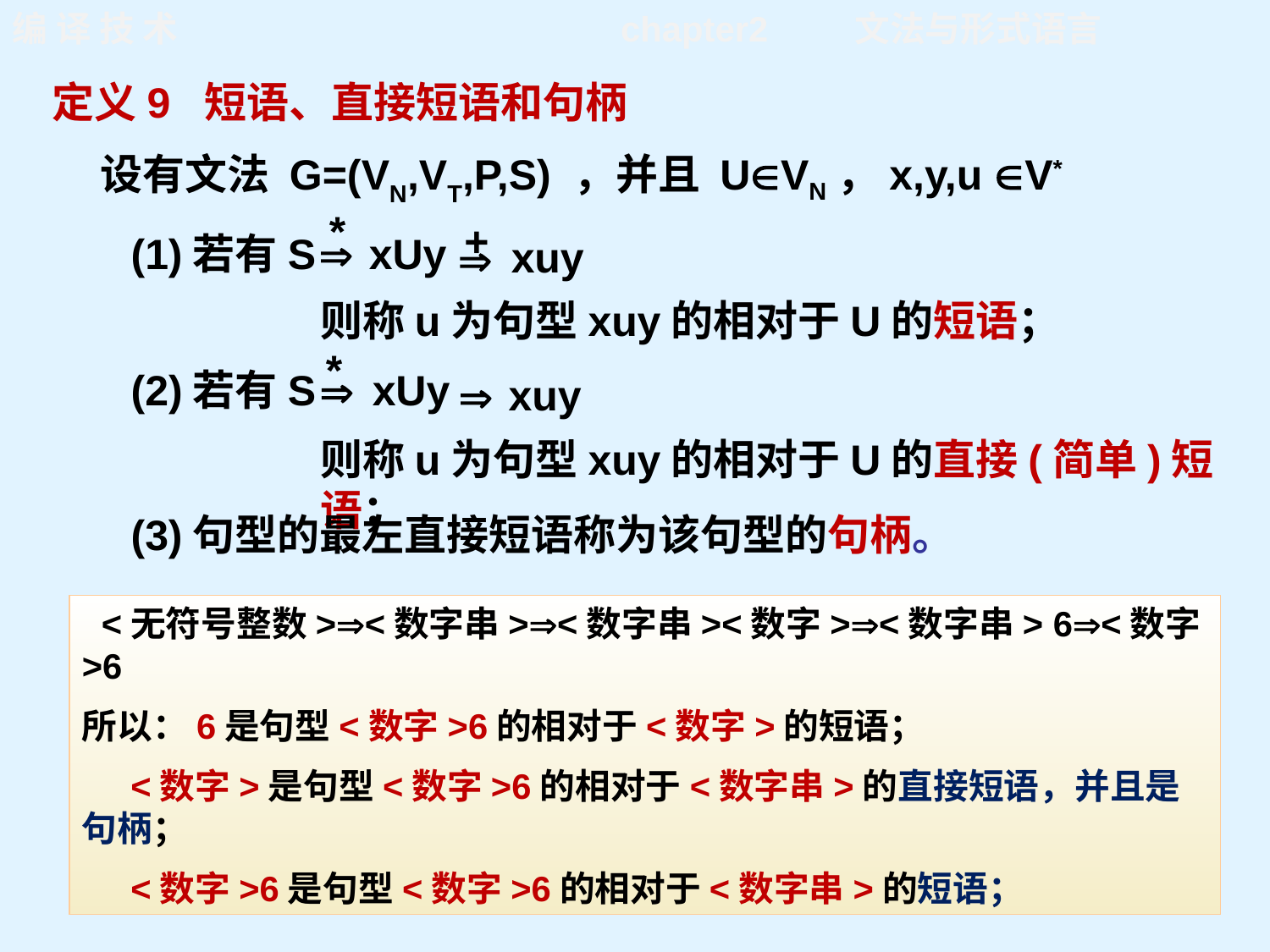

编 译 技 术                                                      chapter2        文法与形式语言
定义9  短语、直接短语和句柄
    设有文法 G=(VN,VT,P,S) ，并且 U∈VN，x,y,u ∈V*
*
+
⇒
(1)若有S
⇒
xUy
xuy
则称u为句型xuy的相对于U的短语；
*

⇒
(2)若有S
⇒
xUy
xuy
则称u为句型xuy的相对于U的直接(简单)短语；
(3)句型的最左直接短语称为该句型的句柄。
  <无符号整数>⇒<数字串>⇒<数字串><数字>⇒<数字串> 6⇒<数字>6
所以：6是句型<数字>6的相对于<数字>的短语；
     <数字>是句型<数字>6的相对于<数字串>的直接短语，并且是句柄；
     <数字>6是句型<数字>6的相对于<数字串>的短语；